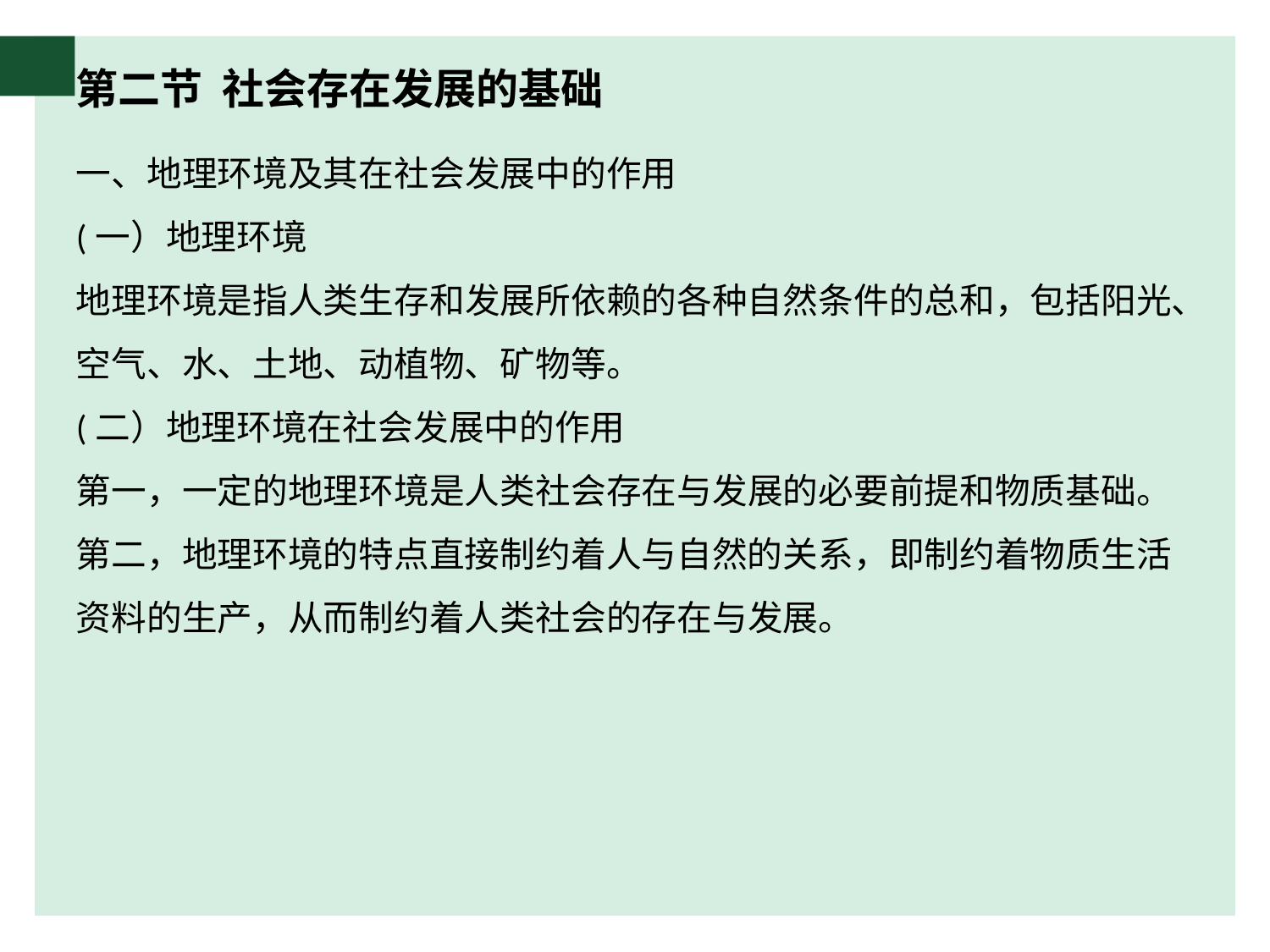

# 第二节  社会存在发展的基础
一、地理环境及其在社会发展中的作用
(一）地理环境
地理环境是指人类生存和发展所依赖的各种自然条件的总和，包括阳光、空气、水、土地、动植物、矿物等。
(二）地理环境在社会发展中的作用
第一，一定的地理环境是人类社会存在与发展的必要前提和物质基础。
第二，地理环境的特点直接制约着人与自然的关系，即制约着物质生活资料的生产，从而制约着人类社会的存在与发展。